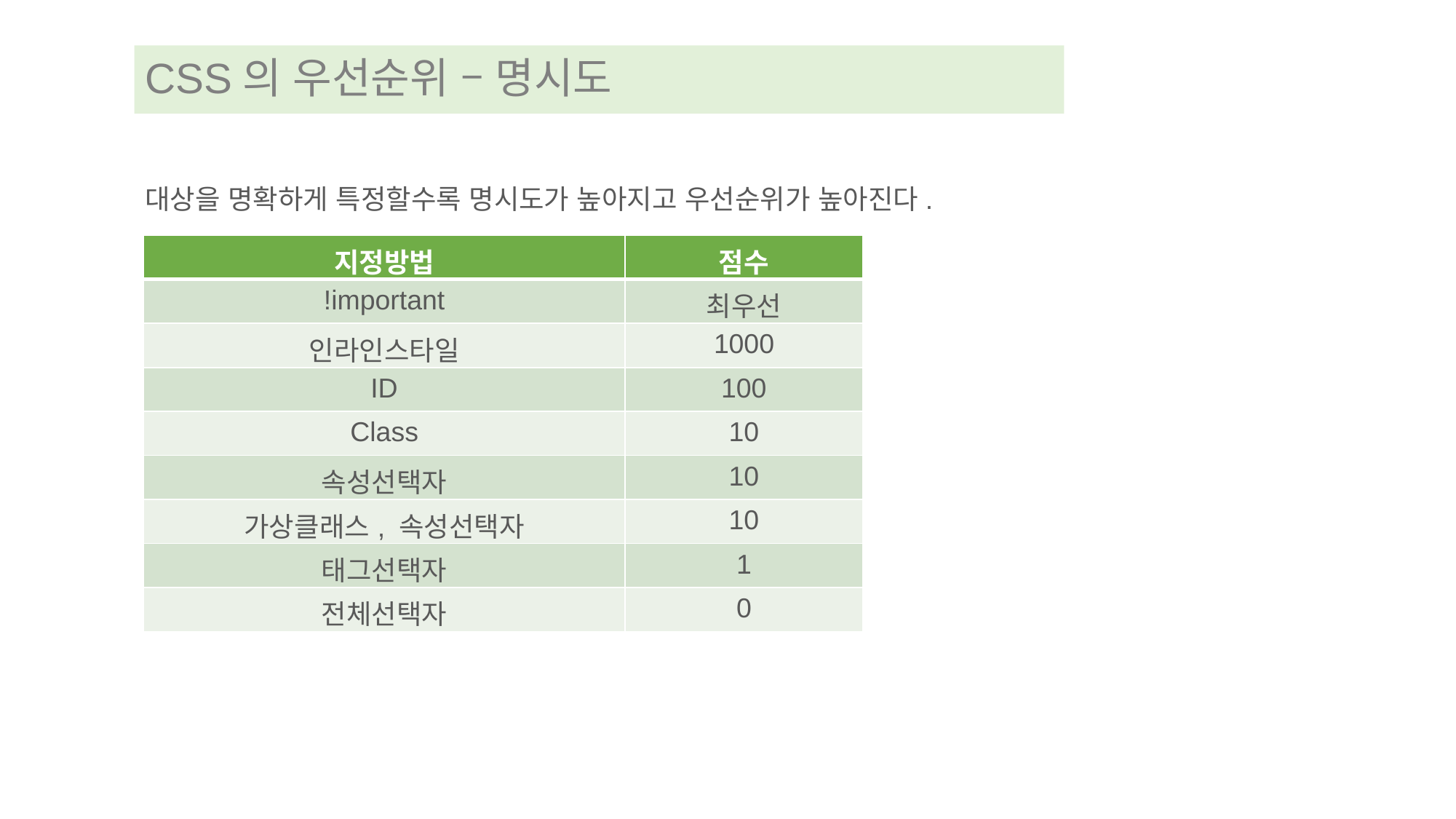

# CSS의 우선순위 – 명시도
대상을 명확하게 특정할수록 명시도가 높아지고 우선순위가 높아진다.
| 지정방법 | 점수 |
| --- | --- |
| !important | 최우선 |
| 인라인스타일 | 1000 |
| ID | 100 |
| Class | 10 |
| 속성선택자 | 10 |
| 가상클래스, 속성선택자 | 10 |
| 태그선택자 | 1 |
| 전체선택자 | 0 |